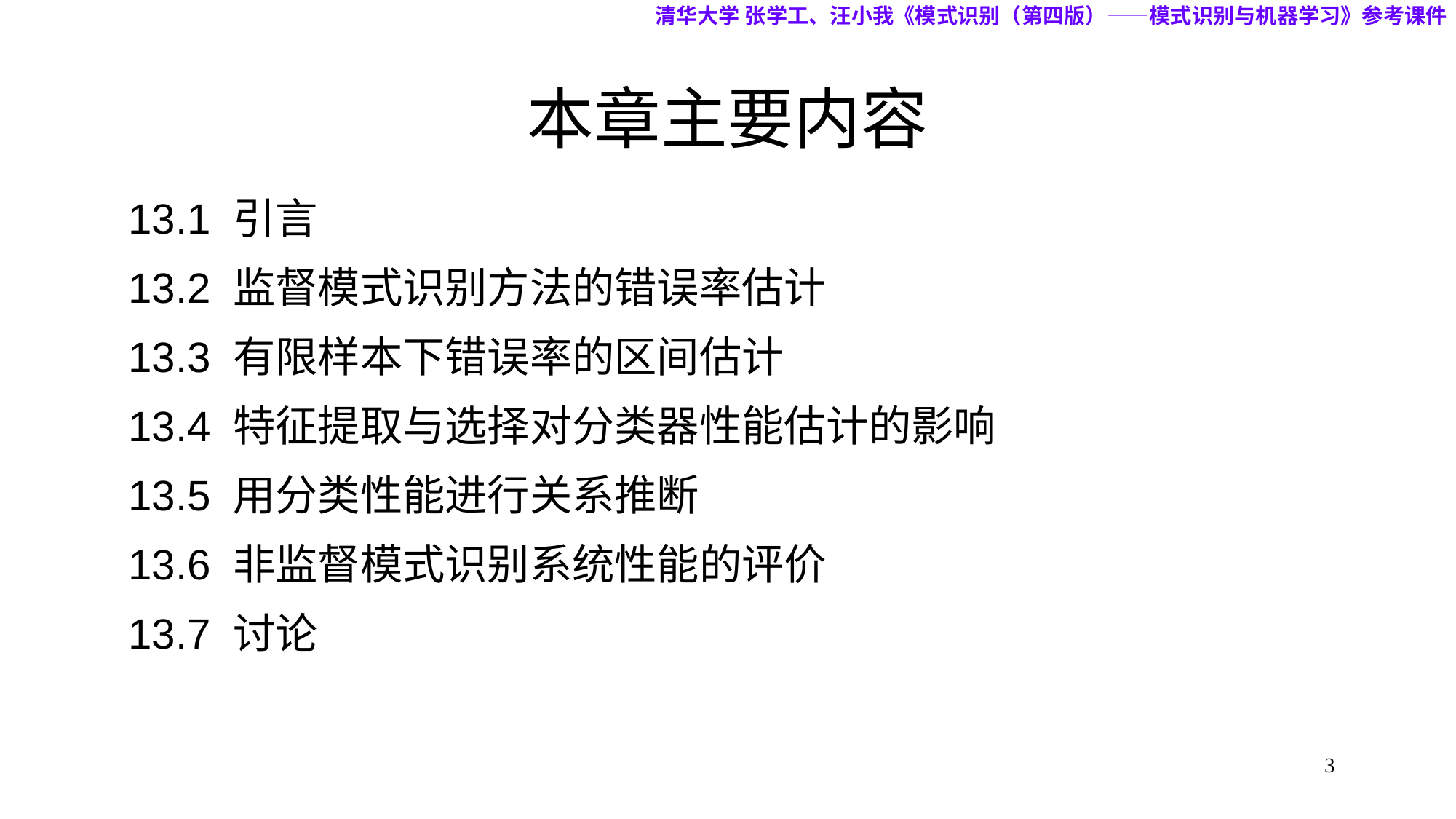

清华大学 张学工、汪小我《模式识别（第四版）——模式识别与机器学习》参考课件
# 本章主要内容
13.1 引言
13.2 监督模式识别方法的错误率估计
13.3 有限样本下错误率的区间估计
13.4 特征提取与选择对分类器性能估计的影响
13.5 用分类性能进行关系推断
13.6 非监督模式识别系统性能的评价
13.7 讨论

3